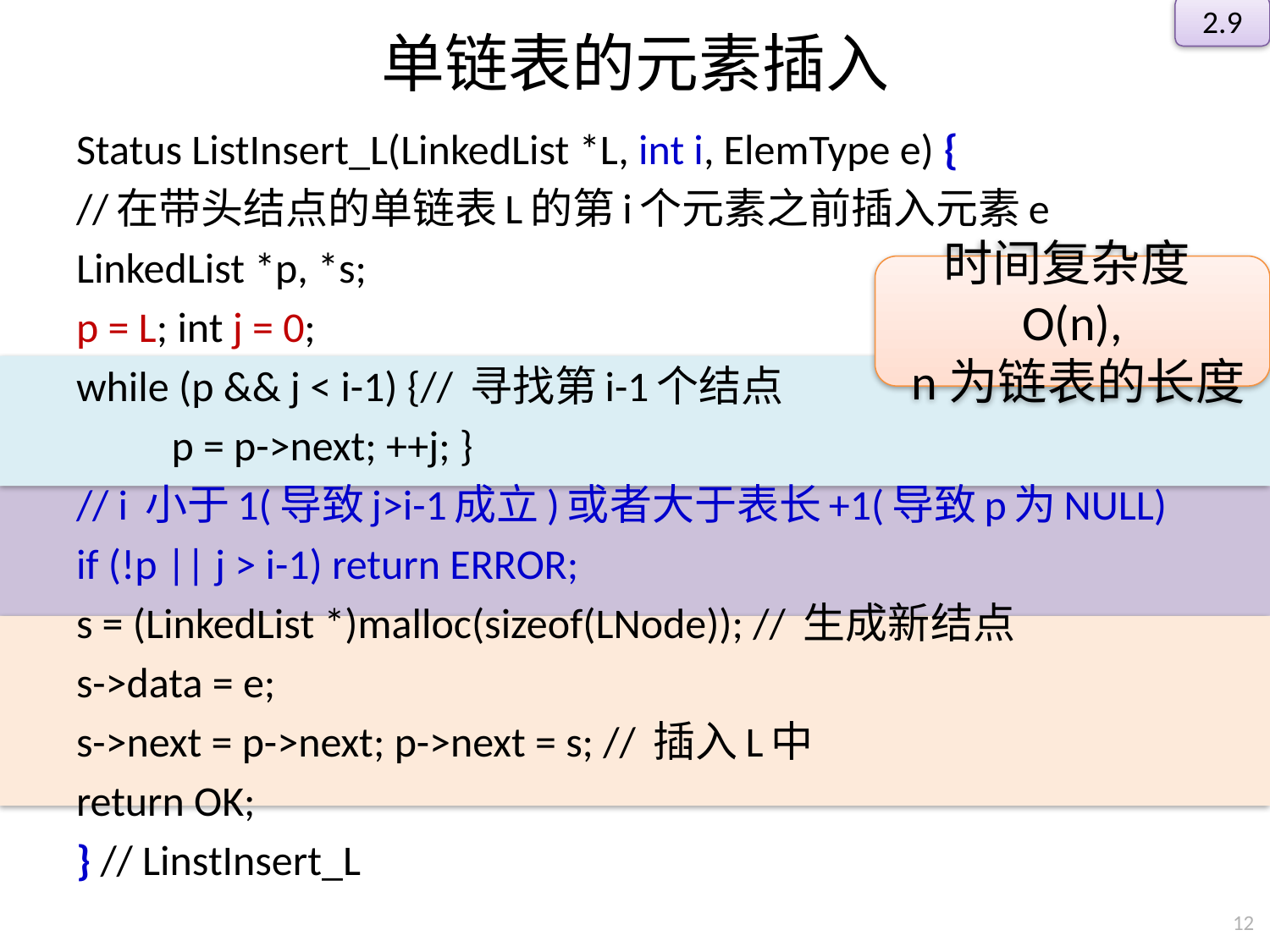

2.9
# 单链表的元素插入
Status ListInsert_L(LinkedList *L, int i, ElemType e) {
//在带头结点的单链表L的第i个元素之前插入元素e
LinkedList *p, *s;
p = L; int j = 0;
while (p && j < i-1) {// 寻找第i-1个结点
	p = p->next; ++j; }
// i 小于1(导致j>i-1成立)或者大于表长+1(导致p为NULL)
if (!p || j > i-1) return ERROR;
s = (LinkedList *)malloc(sizeof(LNode)); // 生成新结点
s->data = e;
s->next = p->next; p->next = s; // 插入L中
return OK;
} // LinstInsert_L
时间复杂度O(n),
 n为链表的长度

12